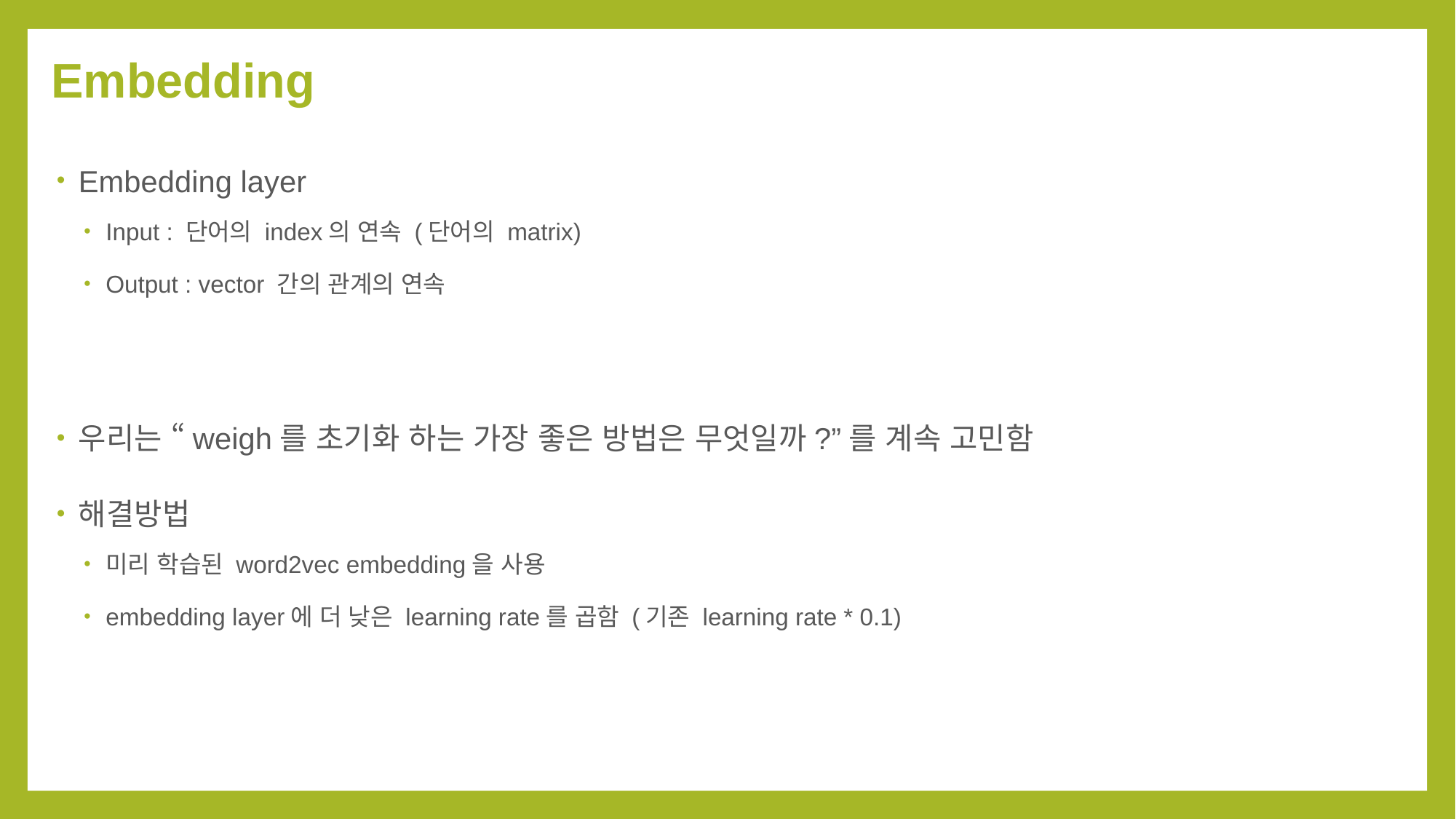

# Embedding
Embedding layer
Input : 단어의 index의 연속 (단어의 matrix)
Output : vector 간의 관계의 연속

우리는 “weigh를 초기화 하는 가장 좋은 방법은 무엇일까?”를 계속 고민함
해결방법
미리 학습된 word2vec embedding을 사용
embedding layer에 더 낮은 learning rate를 곱함 (기존 learning rate * 0.1)